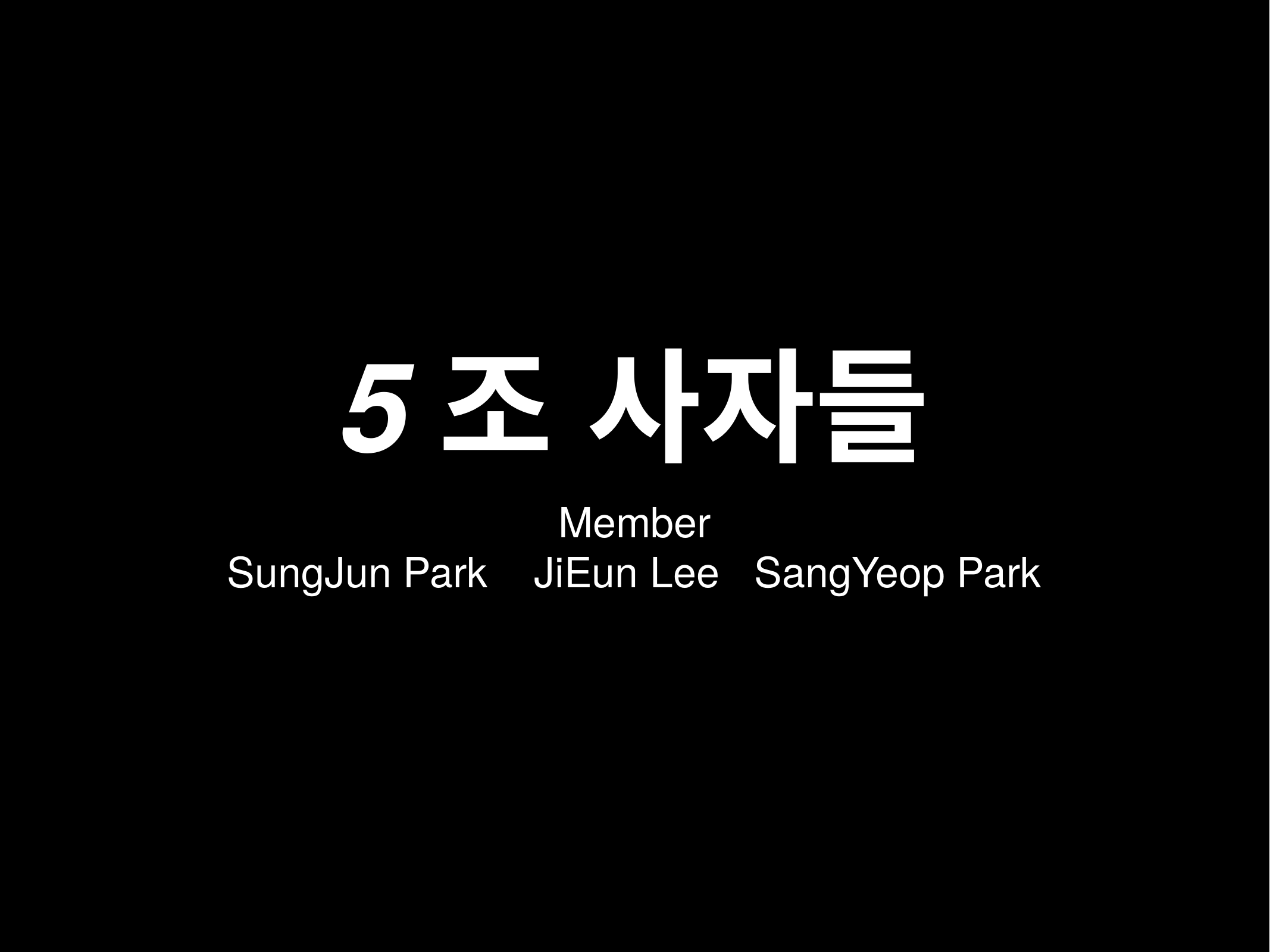

# 5조 사자들
Member
SungJun Park    JiEun Lee   SangYeop Park